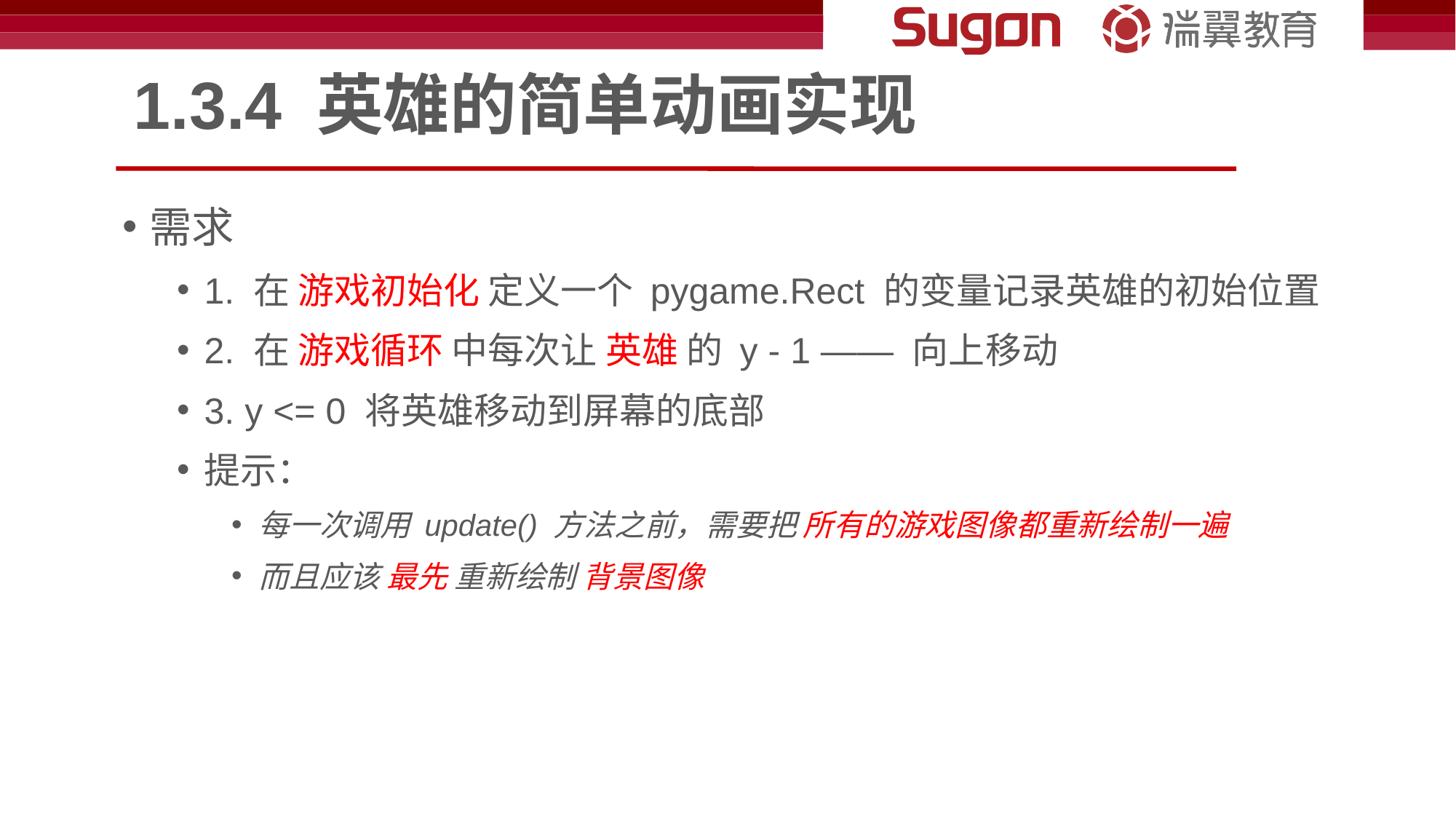

# 1.3.4 英雄的简单动画实现
需求
1. 在 游戏初始化 定义一个 pygame.Rect 的变量记录英雄的初始位置
2. 在 游戏循环 中每次让 英雄 的 y - 1 —— 向上移动
3. y <= 0 将英雄移动到屏幕的底部
提示：
每一次调用 update() 方法之前，需要把 所有的游戏图像都重新绘制一遍
而且应该 最先 重新绘制 背景图像